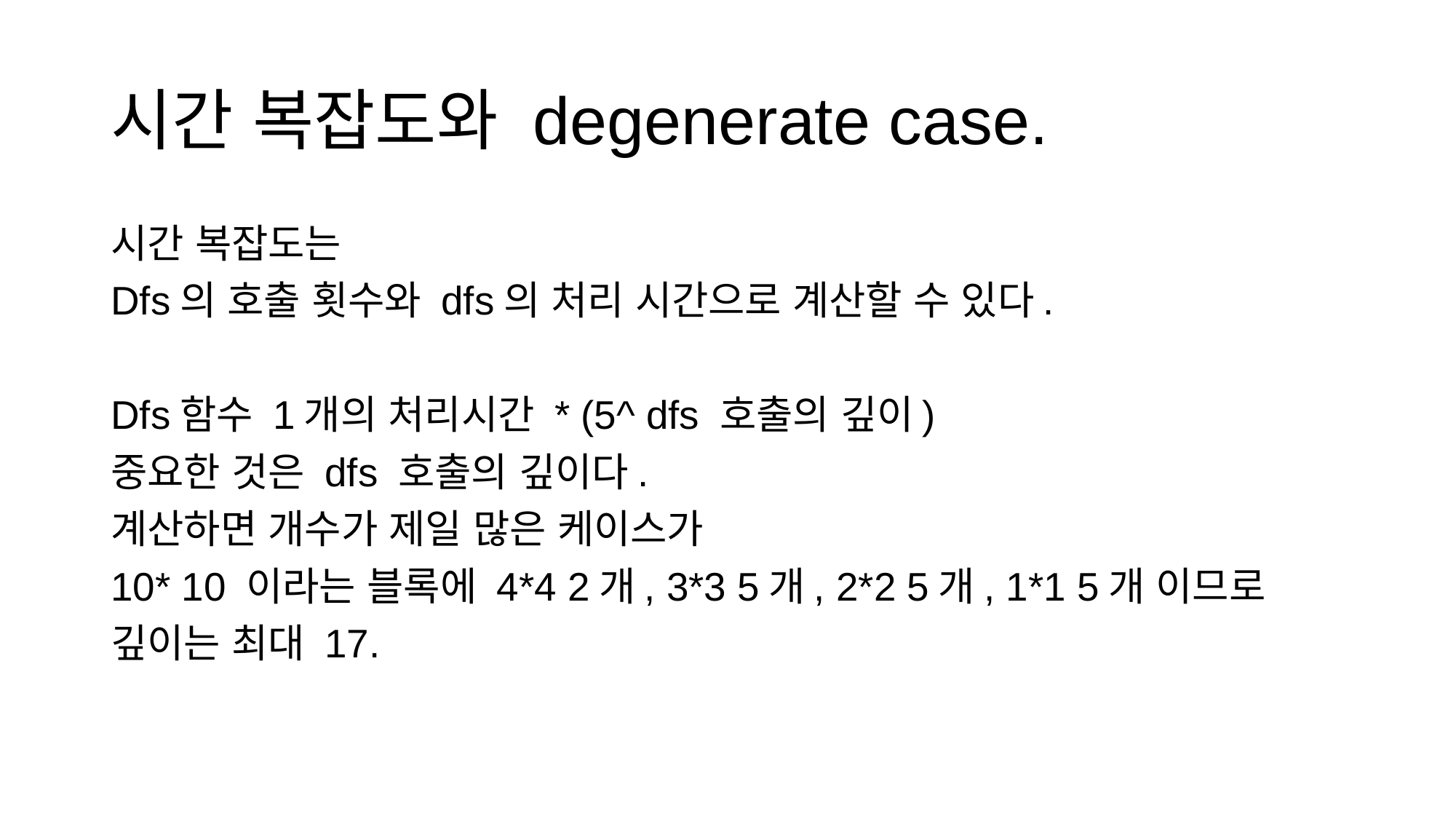

# 시간 복잡도와 degenerate case.
시간 복잡도는
Dfs의 호출 횟수와 dfs의 처리 시간으로 계산할 수 있다.

Dfs함수 1개의 처리시간 * (5^ dfs 호출의 깊이)
중요한 것은 dfs 호출의 깊이다.
계산하면 개수가 제일 많은 케이스가
10* 10 이라는 블록에 4*4 2개, 3*3 5개, 2*2 5개, 1*1 5개 이므로
깊이는 최대 17.